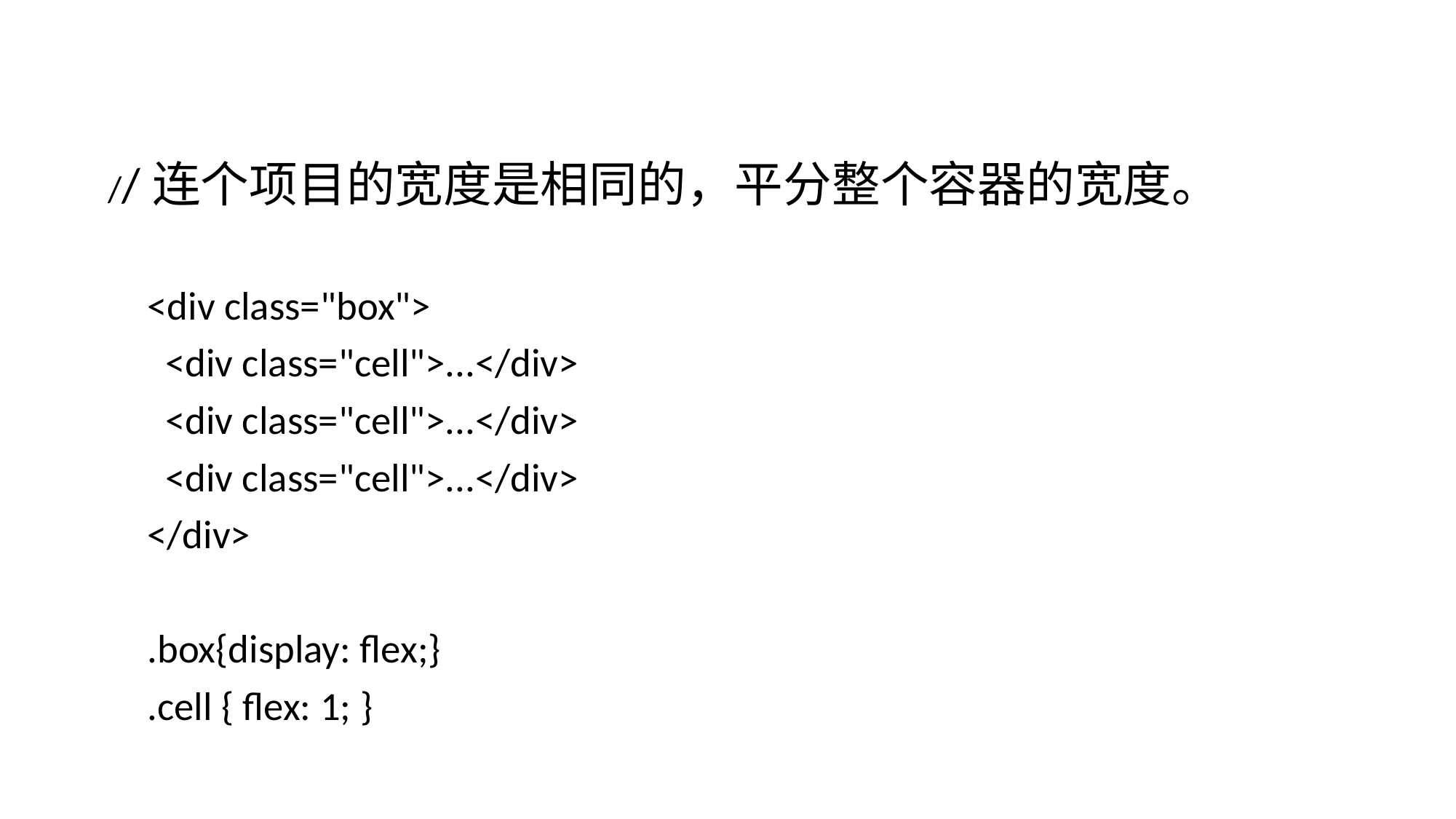

# //连个项目的宽度是相同的，平分整个容器的宽度。

    <div class="box">
      <div class="cell">...</div>
      <div class="cell">...</div>
      <div class="cell">...</div>
    </div>

    .box{display: flex;}
    .cell { flex: 1; }